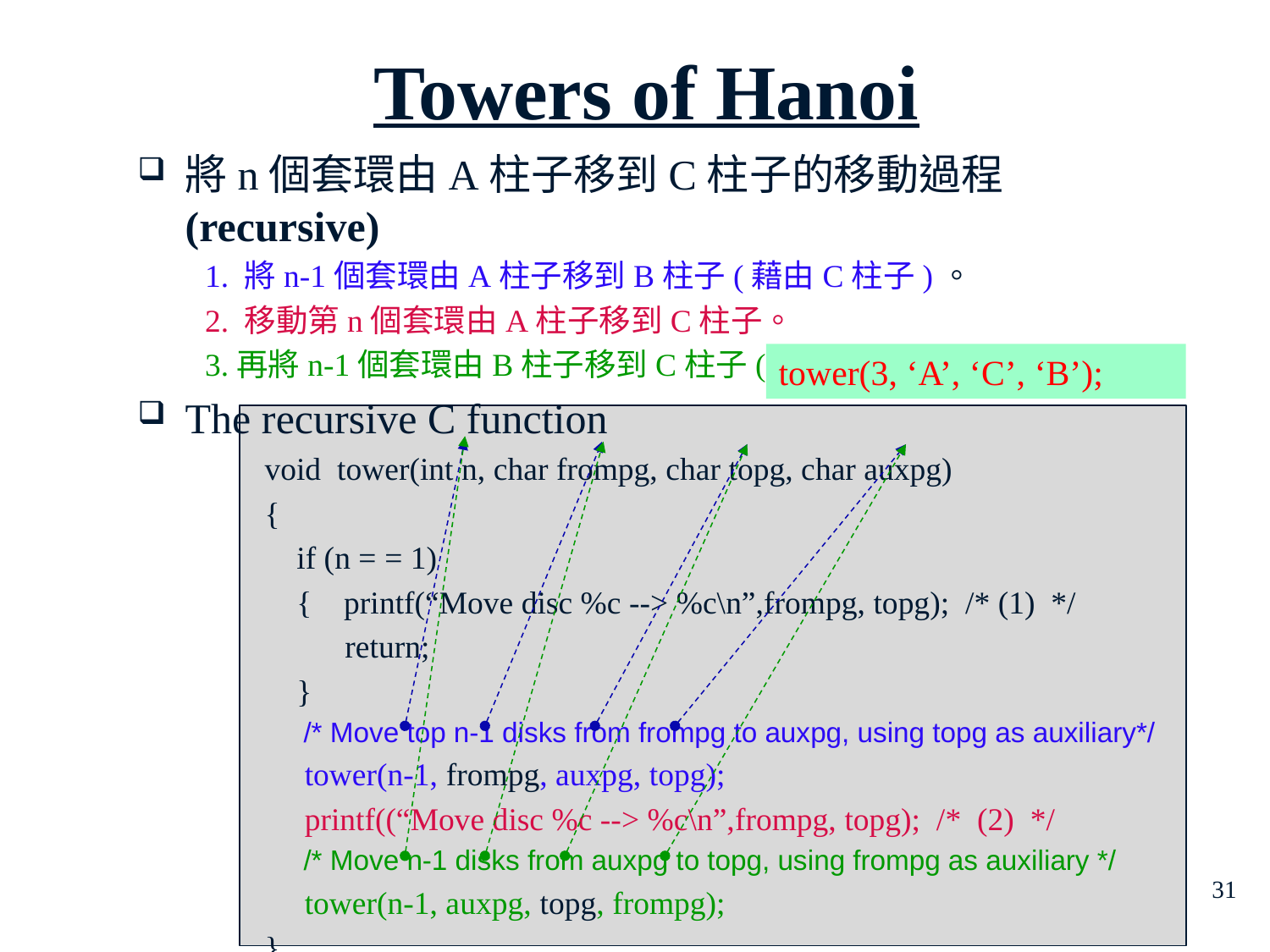

Towers of Hanoi
將n個套環由A柱子移到C柱子的移動過程 (recursive)
1. 將n-1個套環由A柱子移到B柱子(藉由C柱子)。
2. 移動第n個套環由A柱子移到C柱子。
3.再將n-1個套環由B柱子移到C柱子(藉由A柱子)。
The recursive C function
void  tower(int n, char frompg, char topg, char auxpg)
{
    if (n = = 1)
    {    printf(“Move disc %c --> %c\n”,frompg, topg);  /* (1)  */
          return;
    }
     /* Move top n-1 disks from frompg to auxpg, using topg as auxiliary*/
     tower(n-1, frompg, auxpg, topg);
     printf((“Move disc %c --> %c\n”,frompg, topg);  /*  (2)  */
     /* Move n-1 disks from auxpg to topg, using frompg as auxiliary */
     tower(n-1, auxpg, topg, frompg);
}
tower(3, ‘A’, ‘C’, ‘B’);

31